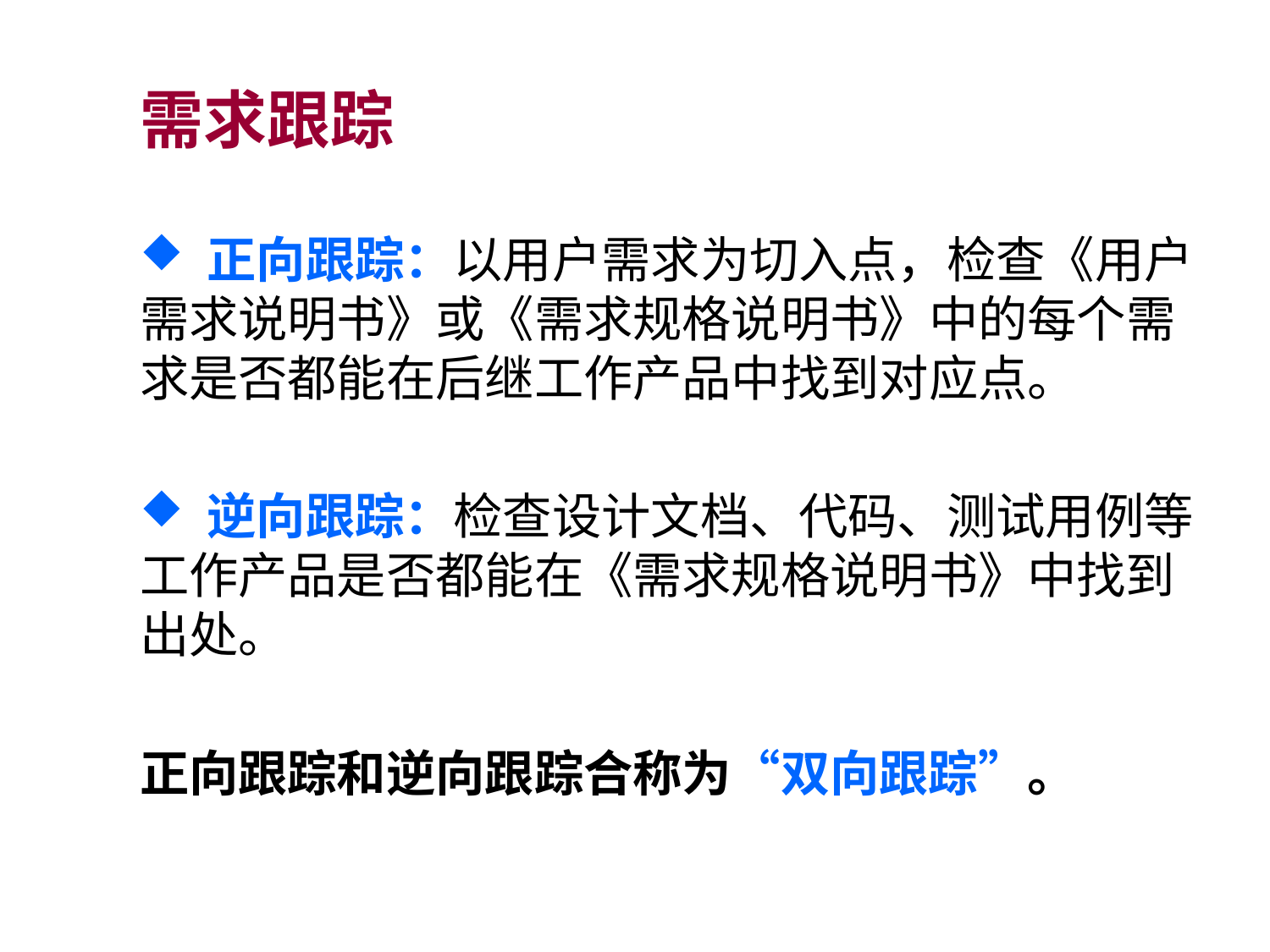

需求跟踪
 正向跟踪：以用户需求为切入点，检查《用户需求说明书》或《需求规格说明书》中的每个需求是否都能在后继工作产品中找到对应点。

 逆向跟踪：检查设计文档、代码、测试用例等工作产品是否都能在《需求规格说明书》中找到出处。

正向跟踪和逆向跟踪合称为“双向跟踪”。